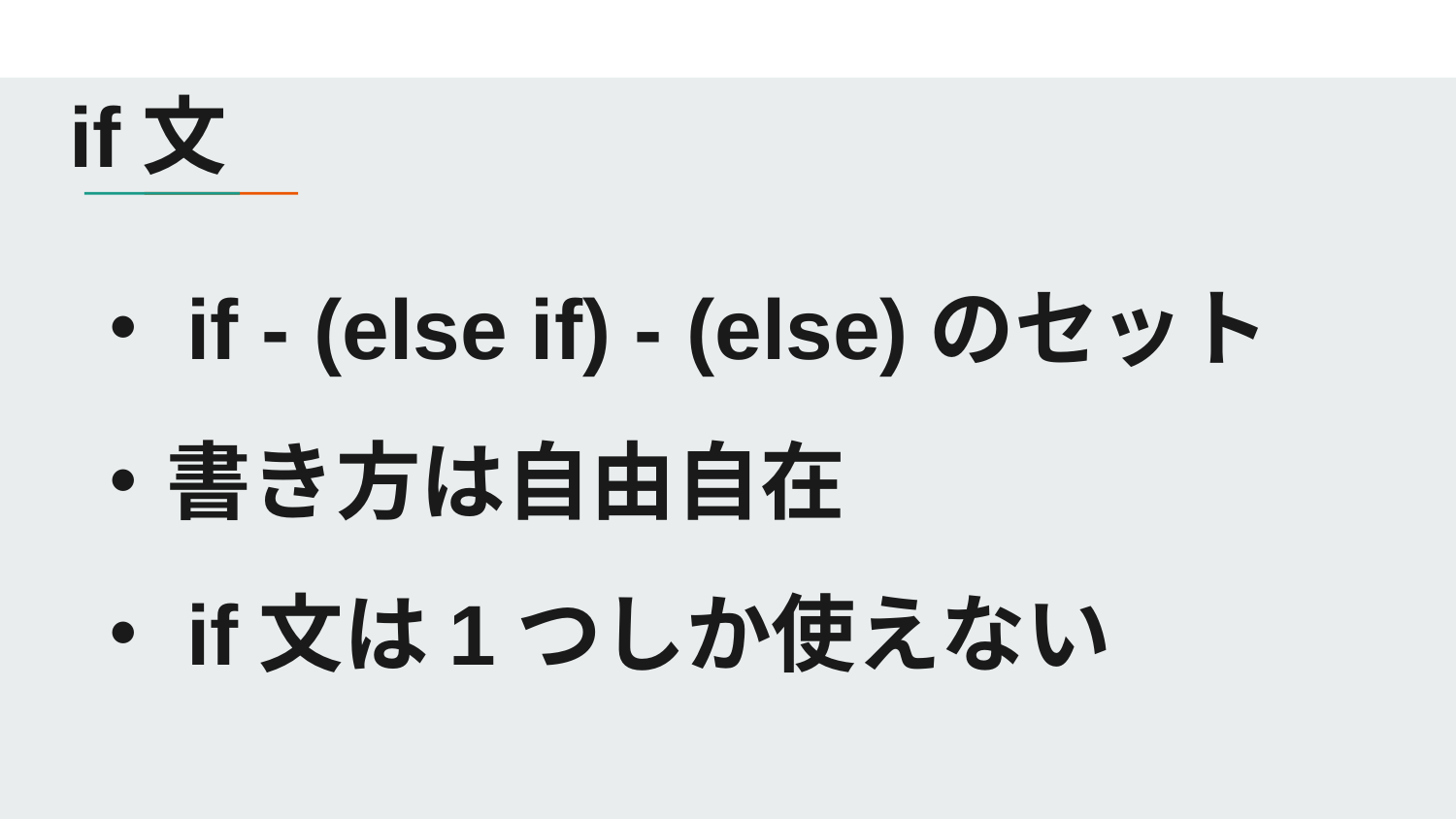

# if文
・if - (else if) - (else)のセット
・書き方は自由自在
・if文は1つしか使えない